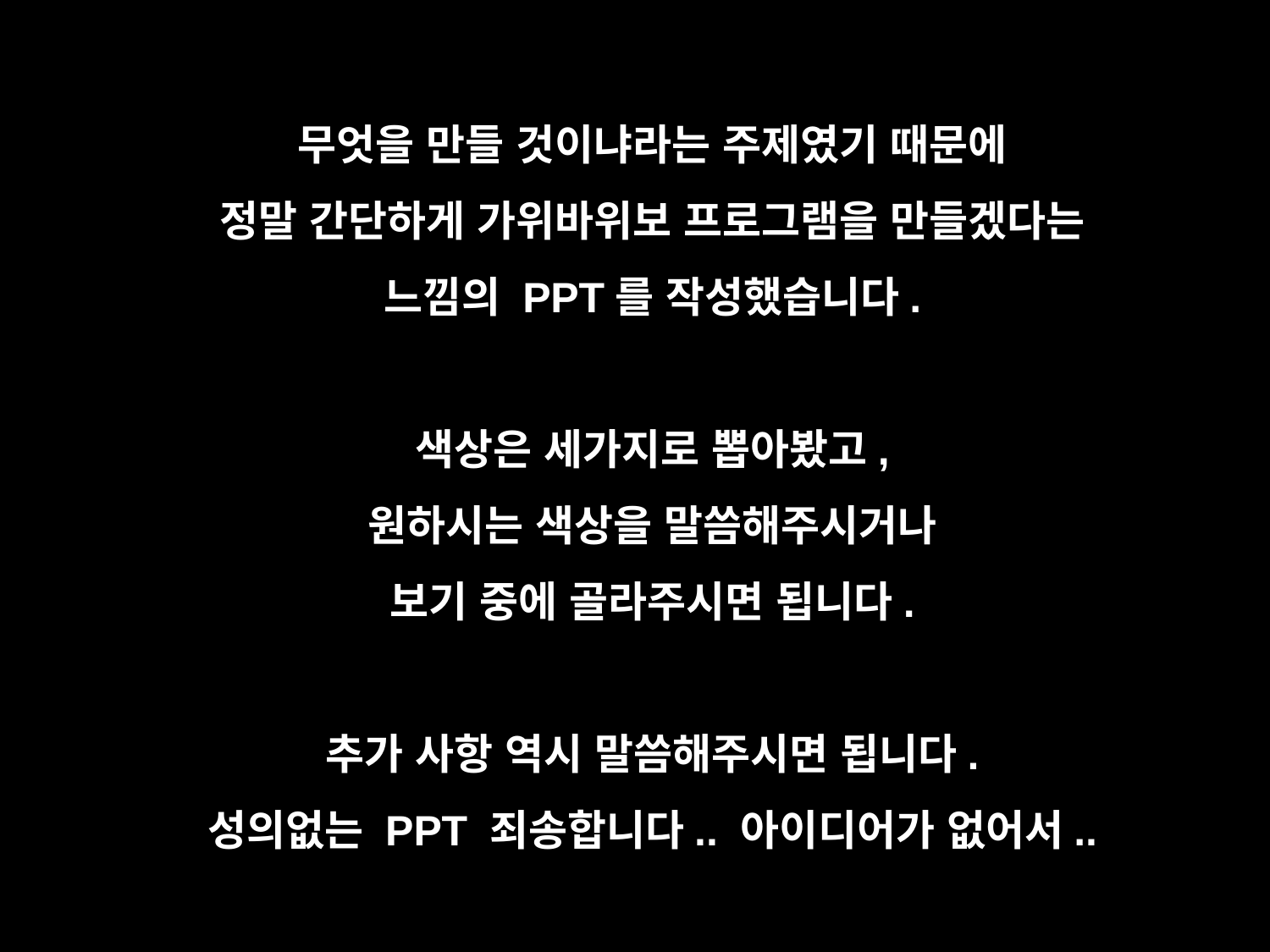

무엇을 만들 것이냐라는 주제였기 때문에
정말 간단하게 가위바위보 프로그램을 만들겠다는
느낌의 PPT를 작성했습니다.

색상은 세가지로 뽑아봤고,
원하시는 색상을 말씀해주시거나
보기 중에 골라주시면 됩니다.

추가 사항 역시 말씀해주시면 됩니다.
성의없는 PPT 죄송합니다.. 아이디어가 없어서..